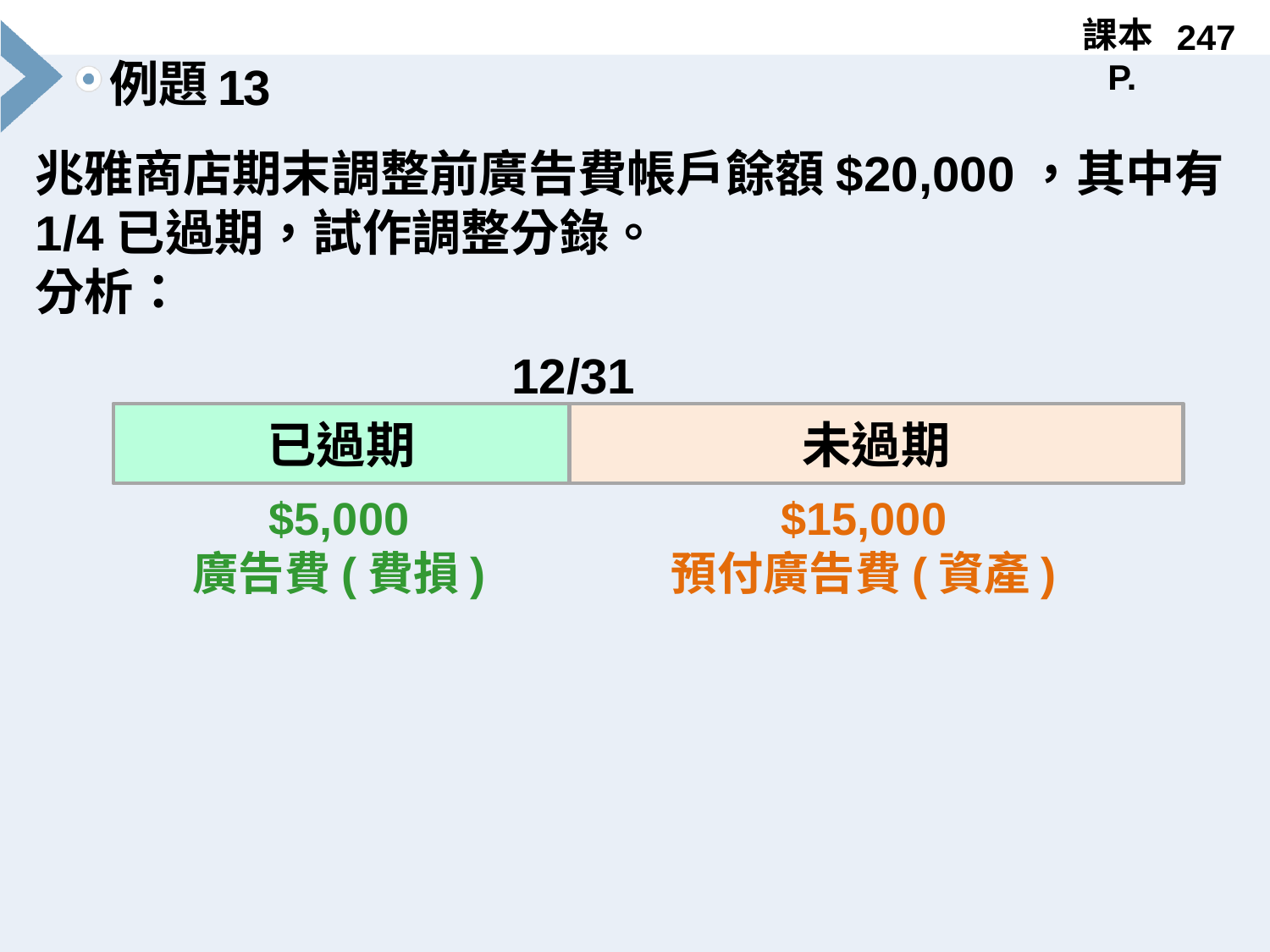

# 13
247
兆雅商店期末調整前廣告費帳戶餘額$20,000，其中有1/4已過期，試作調整分錄。
分析：
12/31
已過期
未過期
$5,000
廣告費(費損)
$15,000
預付廣告費(資產)